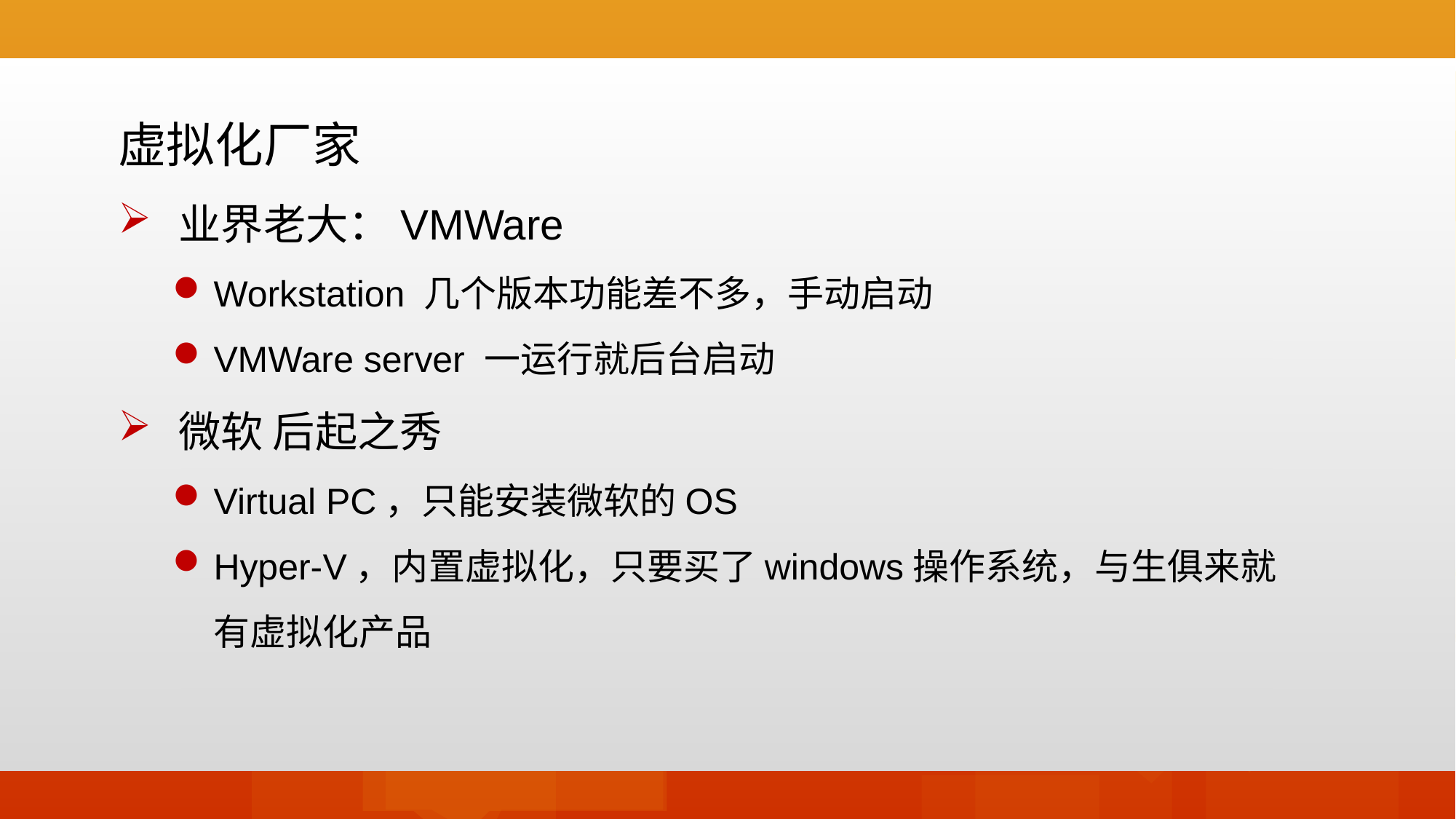

虚拟化厂家
 业界老大：VMWare
Workstation 几个版本功能差不多，手动启动
VMWare server 一运行就后台启动
 微软 后起之秀
Virtual PC，只能安装微软的OS
Hyper-V，内置虚拟化，只要买了windows操作系统，与生俱来就有虚拟化产品